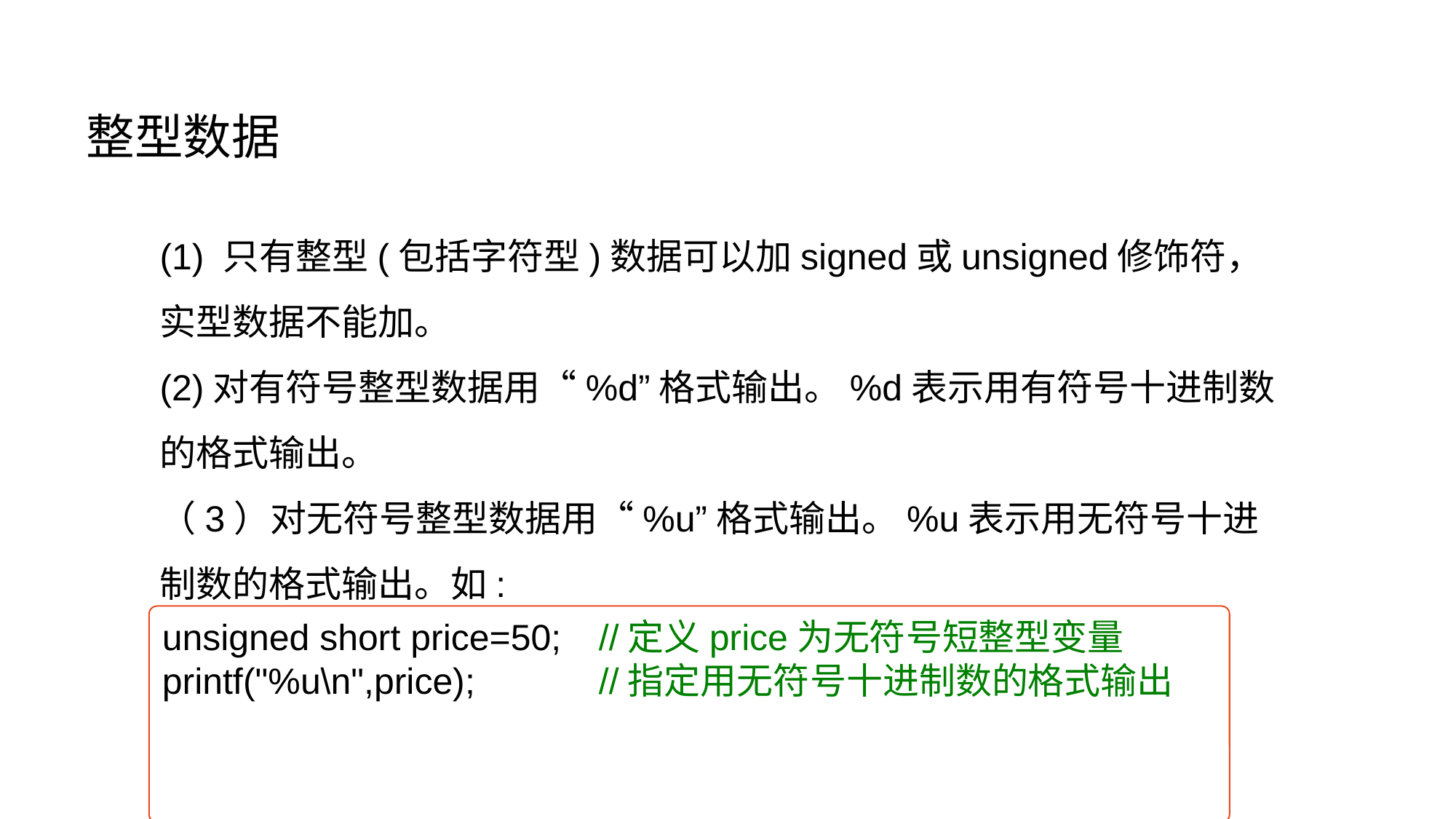

# 整型数据
(1) 只有整型(包括字符型)数据可以加signed或unsigned修饰符，实型数据不能加。
(2)对有符号整型数据用“%d”格式输出。%d表示用有符号十进制数的格式输出。
（3）对无符号整型数据用“%u”格式输出。%u表示用无符号十进制数的格式输出。如:

unsigned short price=50;	//定义price为无符号短整型变量
printf("%u\n",price); 		//指定用无符号十进制数的格式输出